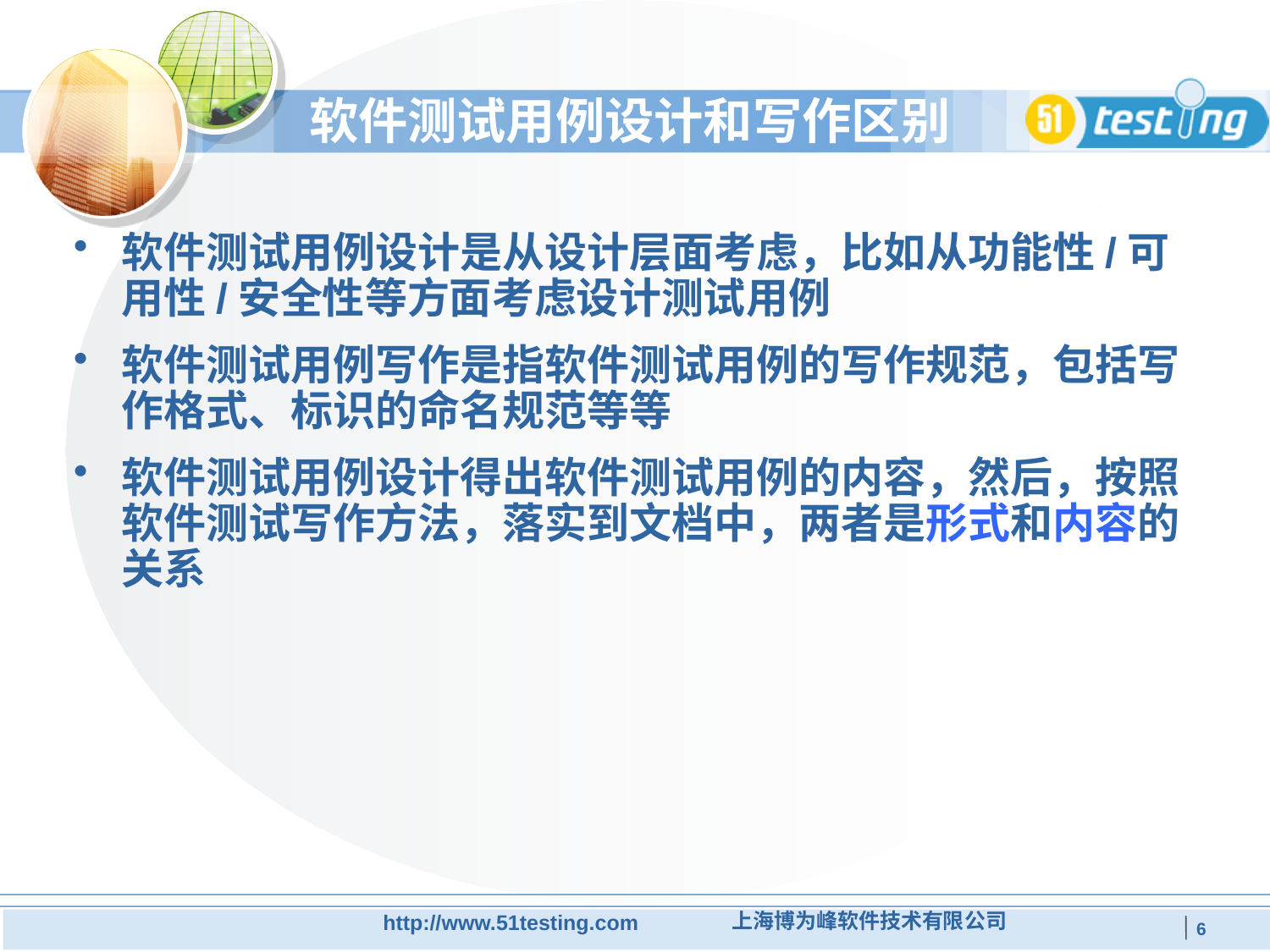

# 软件测试用例设计和写作区别
软件测试用例设计是从设计层面考虑，比如从功能性/可用性/安全性等方面考虑设计测试用例
软件测试用例写作是指软件测试用例的写作规范，包括写作格式、标识的命名规范等等
软件测试用例设计得出软件测试用例的内容，然后，按照软件测试写作方法，落实到文档中，两者是形式和内容的关系